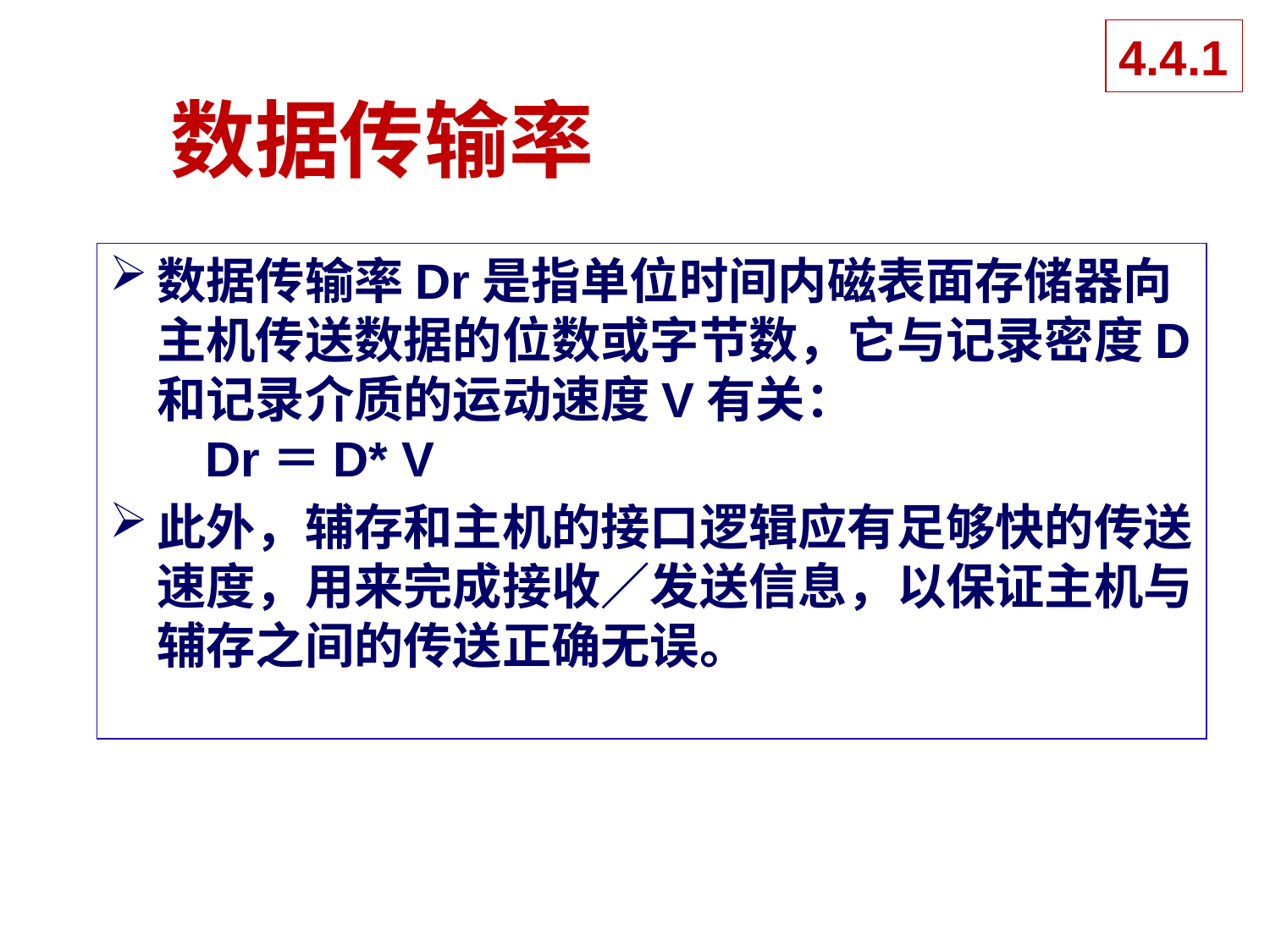

4.4.1
# 数据传输率
数据传输率Dr是指单位时间内磁表面存储器向主机传送数据的位数或字节数，它与记录密度D和记录介质的运动速度V有关：
       Dr＝D* V
此外，辅存和主机的接口逻辑应有足够快的传送速度，用来完成接收／发送信息，以保证主机与辅存之间的传送正确无误。